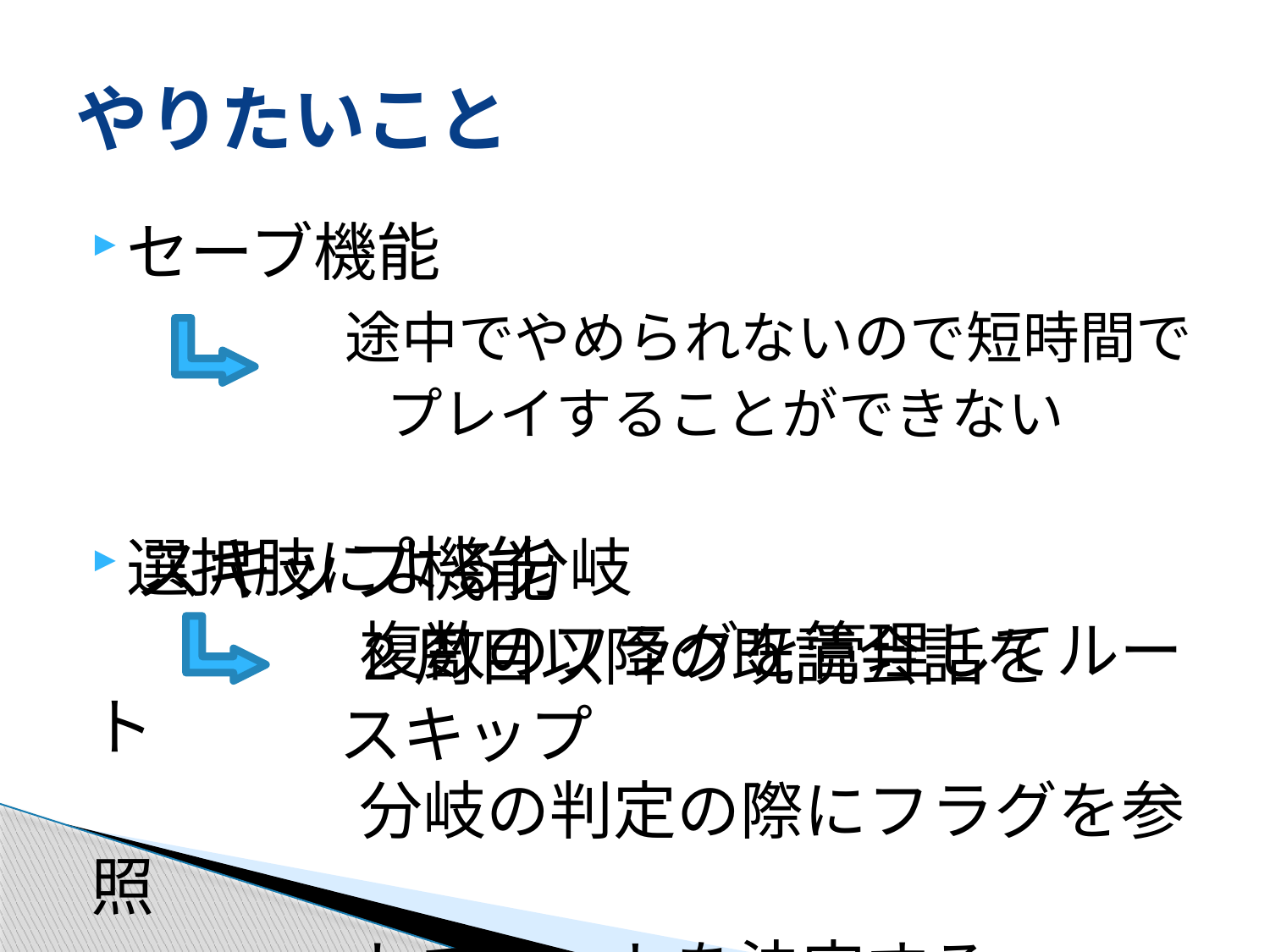

# やりたいこと
セーブ機能
	　　途中でやめられないので短時間で
　　　　　 プレイすることができない

選択肢による分岐
　　　　 複数のフラグを管理してルート
　　　　 分岐の判定の際にフラグを参照
　　　　 してルートを決定する

スキップ機能
　　　2周目以降の既読会話を
　　　 スキップ